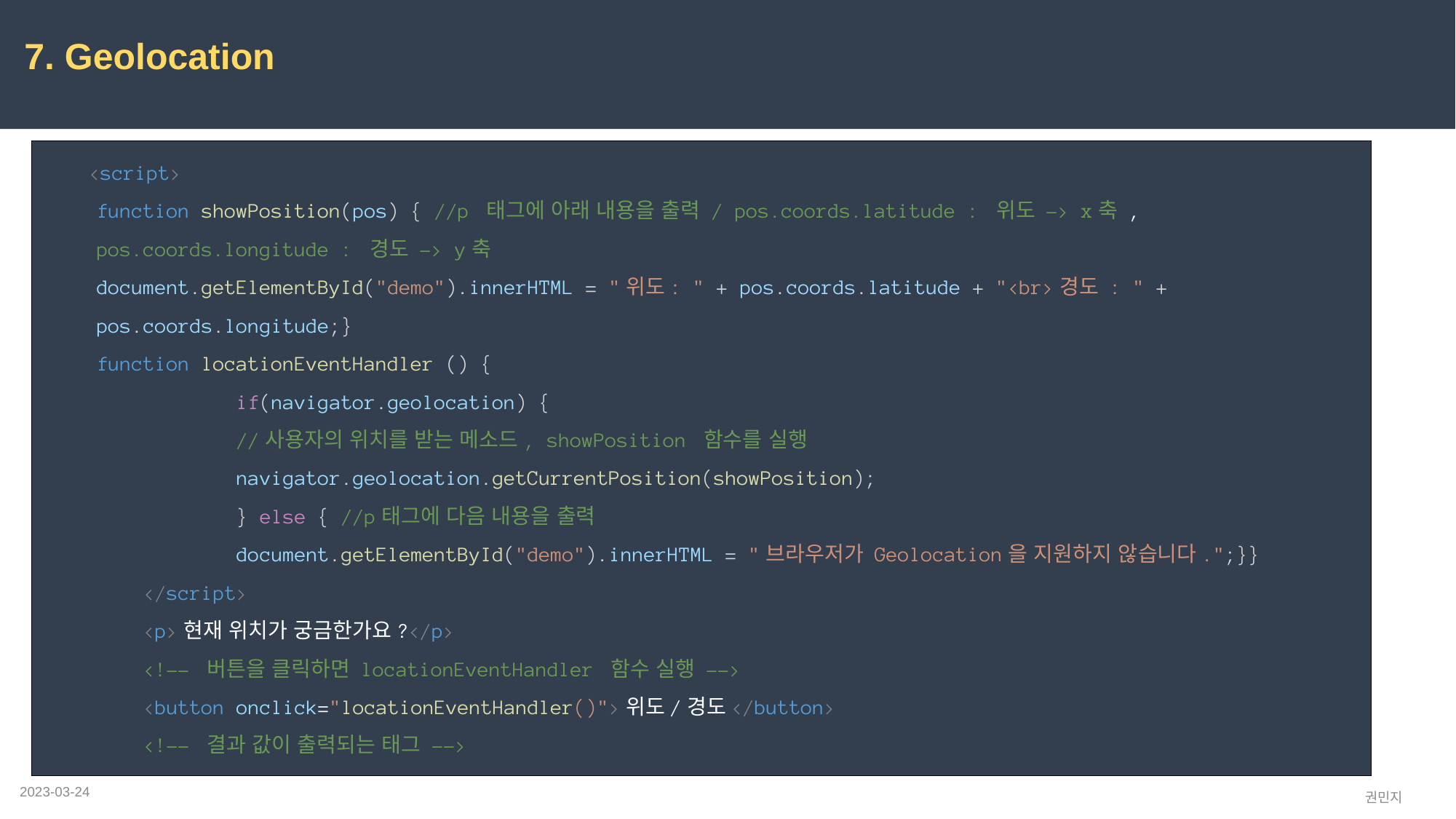

7. Geolocation
    <script>
function showPosition(pos) { //p 태그에 아래 내용을 출력 / pos.coords.latitude : 위도 -> x축 , pos.coords.longitude : 경도 -> y축
document.getElementById("demo").innerHTML = "위도: " + pos.coords.latitude + "<br>경도 : " + pos.coords.longitude;}
function locationEventHandler () {
            if(navigator.geolocation) {
            //사용자의 위치를 받는 메소드, showPosition 함수를 실행
            navigator.geolocation.getCurrentPosition(showPosition);
            } else { //p태그에 다음 내용을 출력
            document.getElementById("demo").innerHTML = "브라우저가 Geolocation을 지원하지 않습니다.";}}
    </script>
    <p>현재 위치가 궁금한가요?</p>
    <!-- 버튼을 클릭하면 locationEventHandler 함수 실행 -->
    <button onclick="locationEventHandler()">위도/경도</button>
    <!-- 결과 값이 출력되는 태그 -->

2023-03-24
권민지